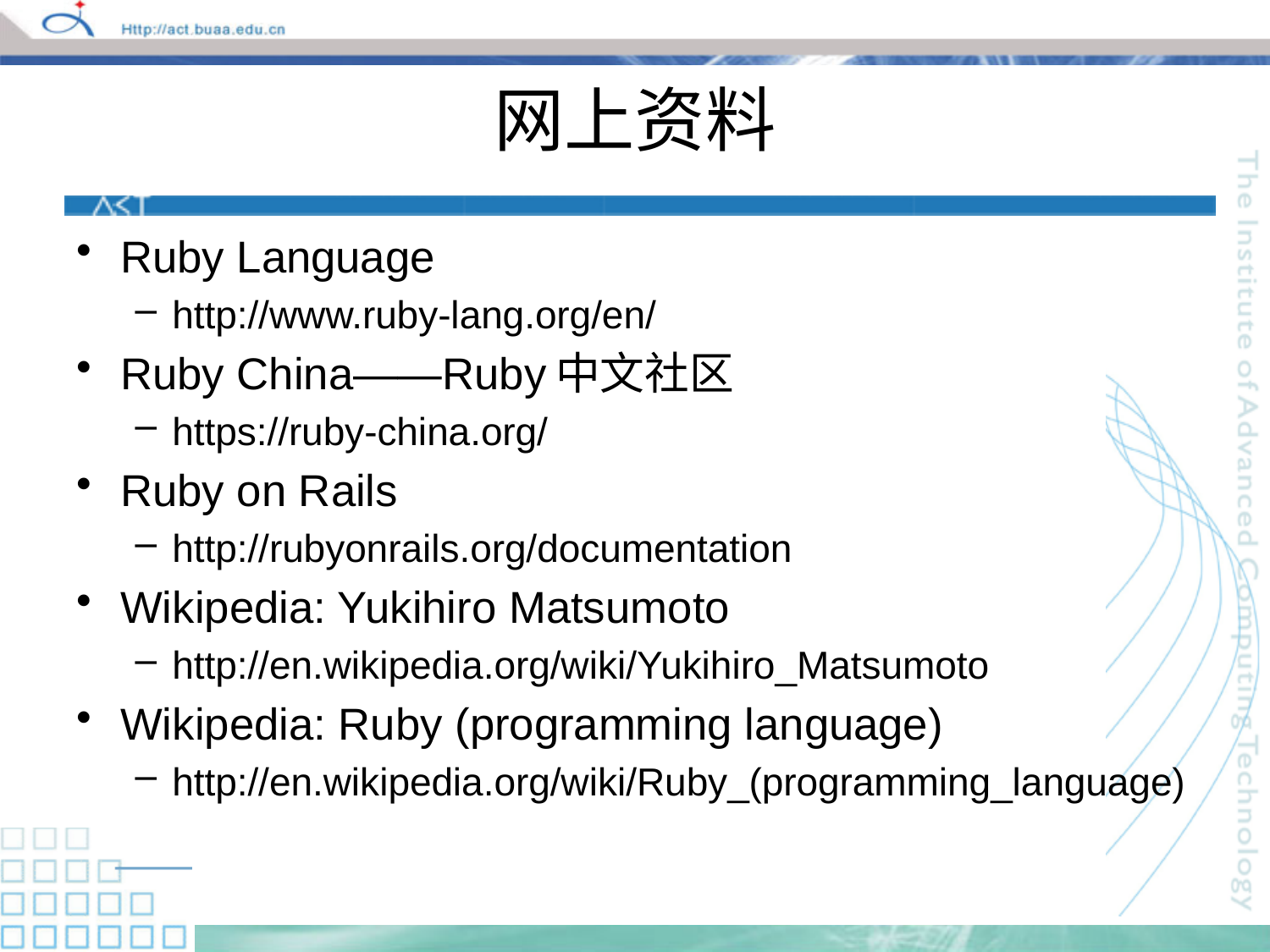

# 网上资料
Ruby Language
http://www.ruby-lang.org/en/
Ruby China——Ruby中文社区
https://ruby-china.org/
Ruby on Rails
http://rubyonrails.org/documentation
Wikipedia: Yukihiro Matsumoto
http://en.wikipedia.org/wiki/Yukihiro_Matsumoto
Wikipedia: Ruby (programming language)
http://en.wikipedia.org/wiki/Ruby_(programming_language)